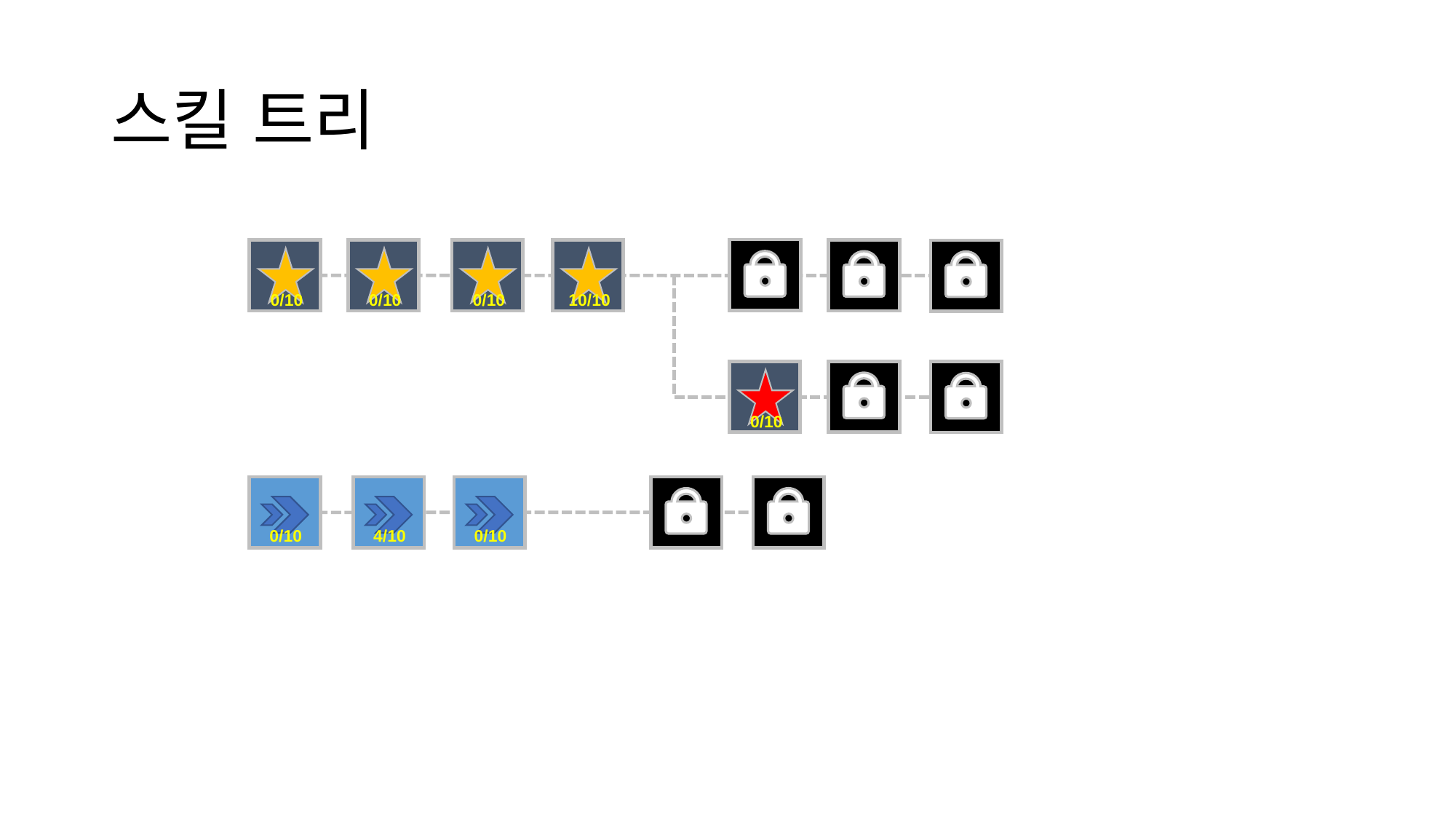

# 스킬 트리

0/10

0/10

0/10

10/10

0/10

0/10

4/10

0/10